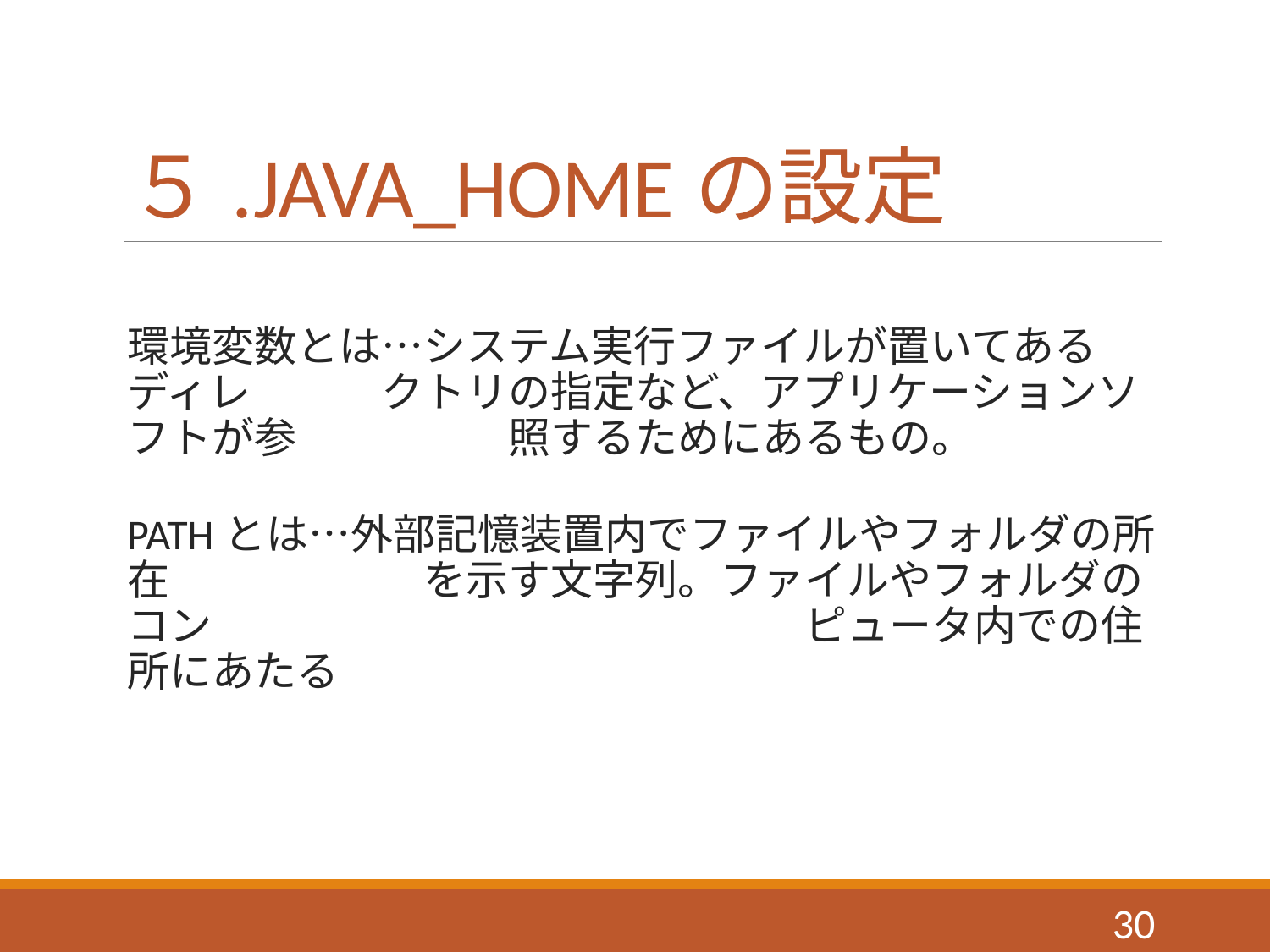

# ５.JAVA_HOMEの設定

環境変数とは…システム実行ファイルが置いてあるディレ		クトリの指定など、アプリケーションソフトが参		照するためにあるもの。

PATHとは…外部記憶装置内でファイルやフォルダの所在	　　　　を示す文字列。ファイルやフォルダのコン　　　　　　　　　	　　　　ピュータ内での住所にあたる
30